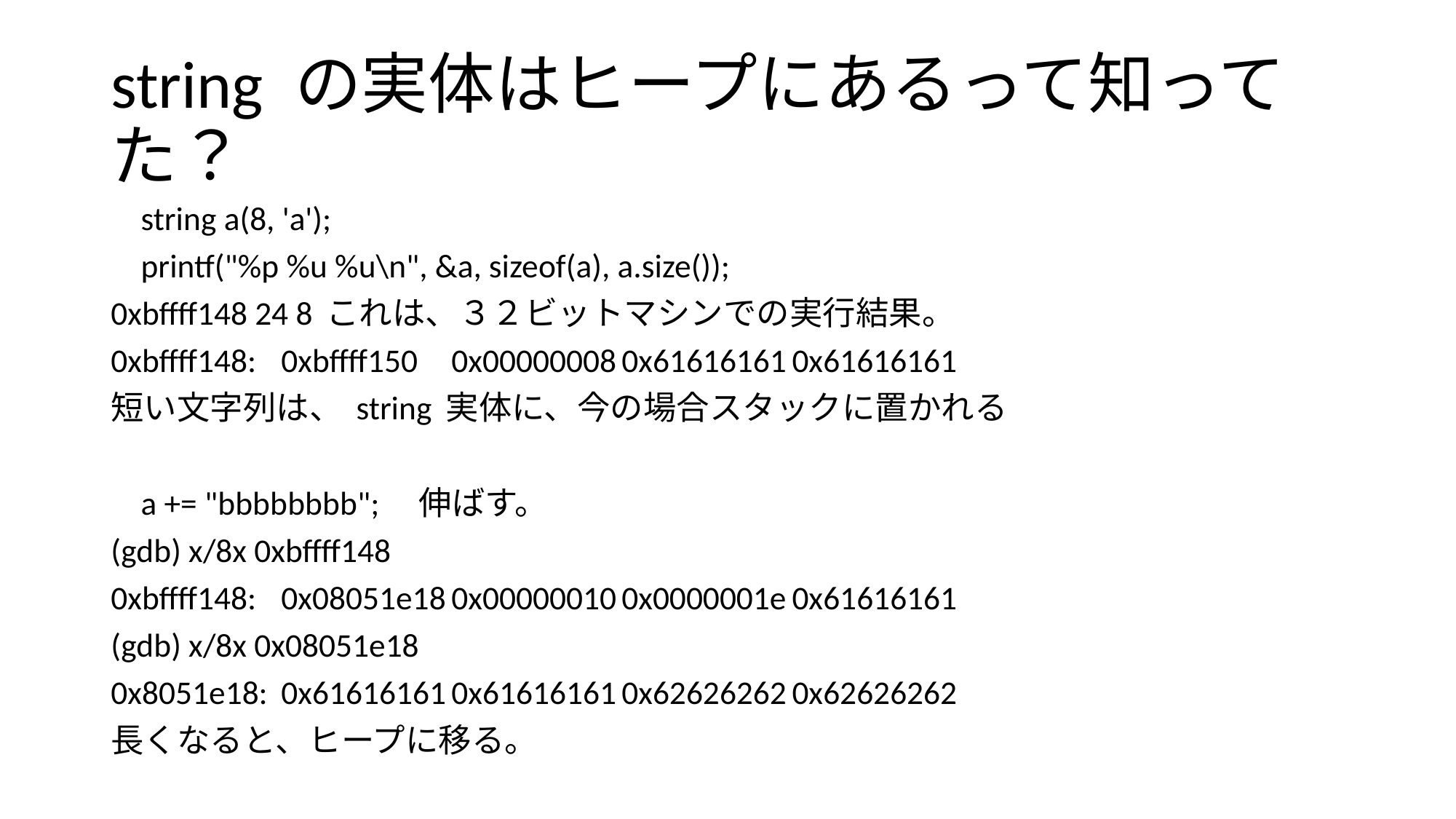

# string の実体はヒープにあるって知ってた？
    string a(8, 'a');
    printf("%p %u %u\n", &a, sizeof(a), a.size());
0xbffff148 24 8 これは、３２ビットマシンでの実行結果。
0xbffff148:	0xbffff150	0x00000008	0x61616161	0x61616161
短い文字列は、 string 実体に、今の場合スタックに置かれる

    a += "bbbbbbbb";　伸ばす。
(gdb) x/8x 0xbffff148
0xbffff148:	0x08051e18	0x00000010	0x0000001e	0x61616161
(gdb) x/8x 0x08051e18
0x8051e18:	0x61616161	0x61616161	0x62626262	0x62626262
長くなると、ヒープに移る。